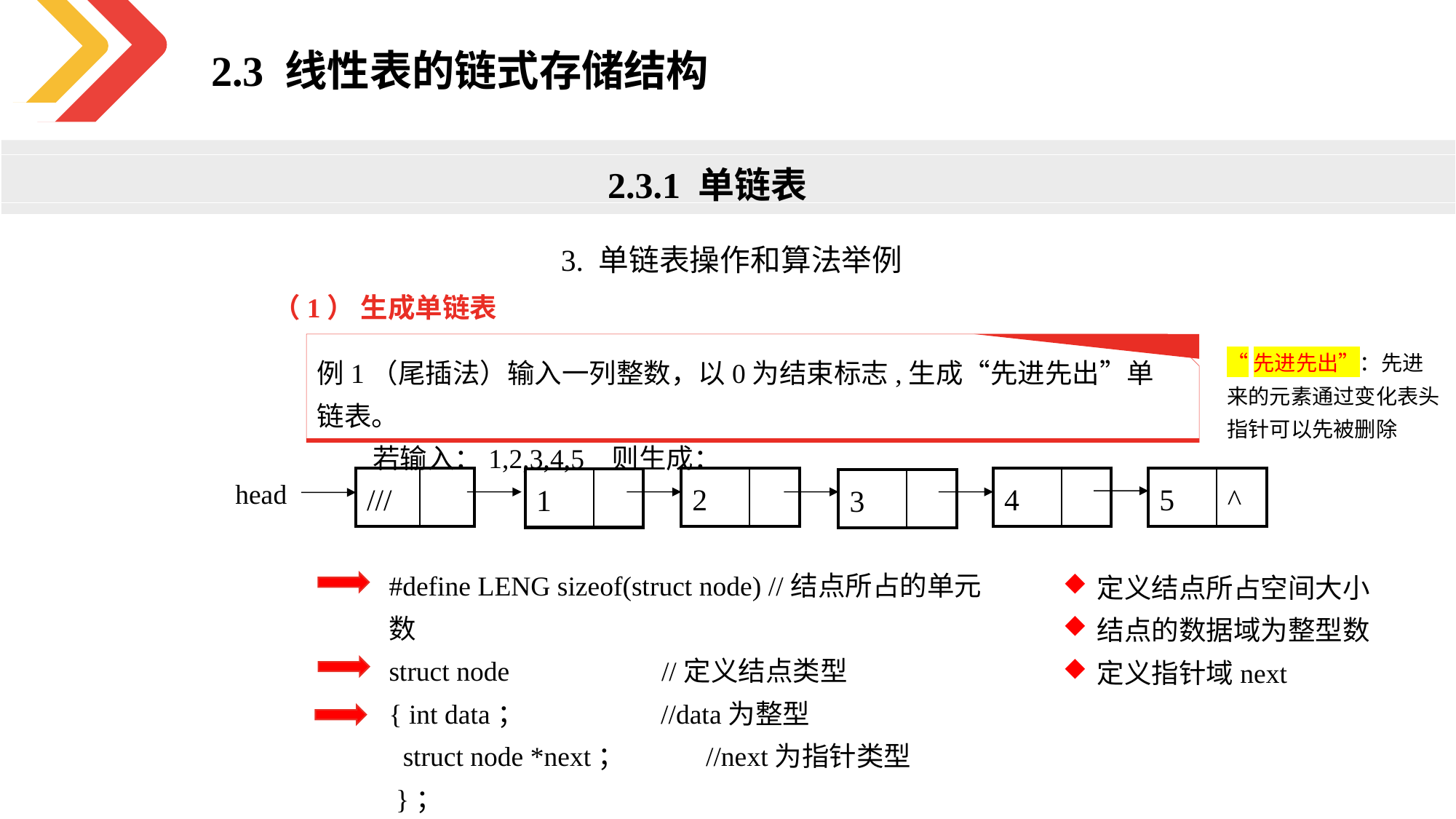

2.3 线性表的链式存储结构

2.3.1 单链表
3. 单链表操作和算法举例
（1） 生成单链表

“先进先出”：先进来的元素通过变化表头指针可以先被删除
例1（尾插法）输入一列整数，以0为结束标志,生成“先进先出”单链表。
        若输入：1,2,3,4,5   则生成：
head
| 4 |  |
| --- | --- |
| 5 | ^ |
| --- | --- |
| /// |  |
| --- | --- |
| 2 |  |
| --- | --- |
| 1 |  |
| --- | --- |
| 3 |  |
| --- | --- |

#define LENG sizeof(struct node) //结点所占的单元数
struct node                      //定义结点类型
{ int data；                     //data为整型
  struct node *next；            //next为指针类型
 }；
定义结点所占空间大小
结点的数据域为整型数
定义指针域next